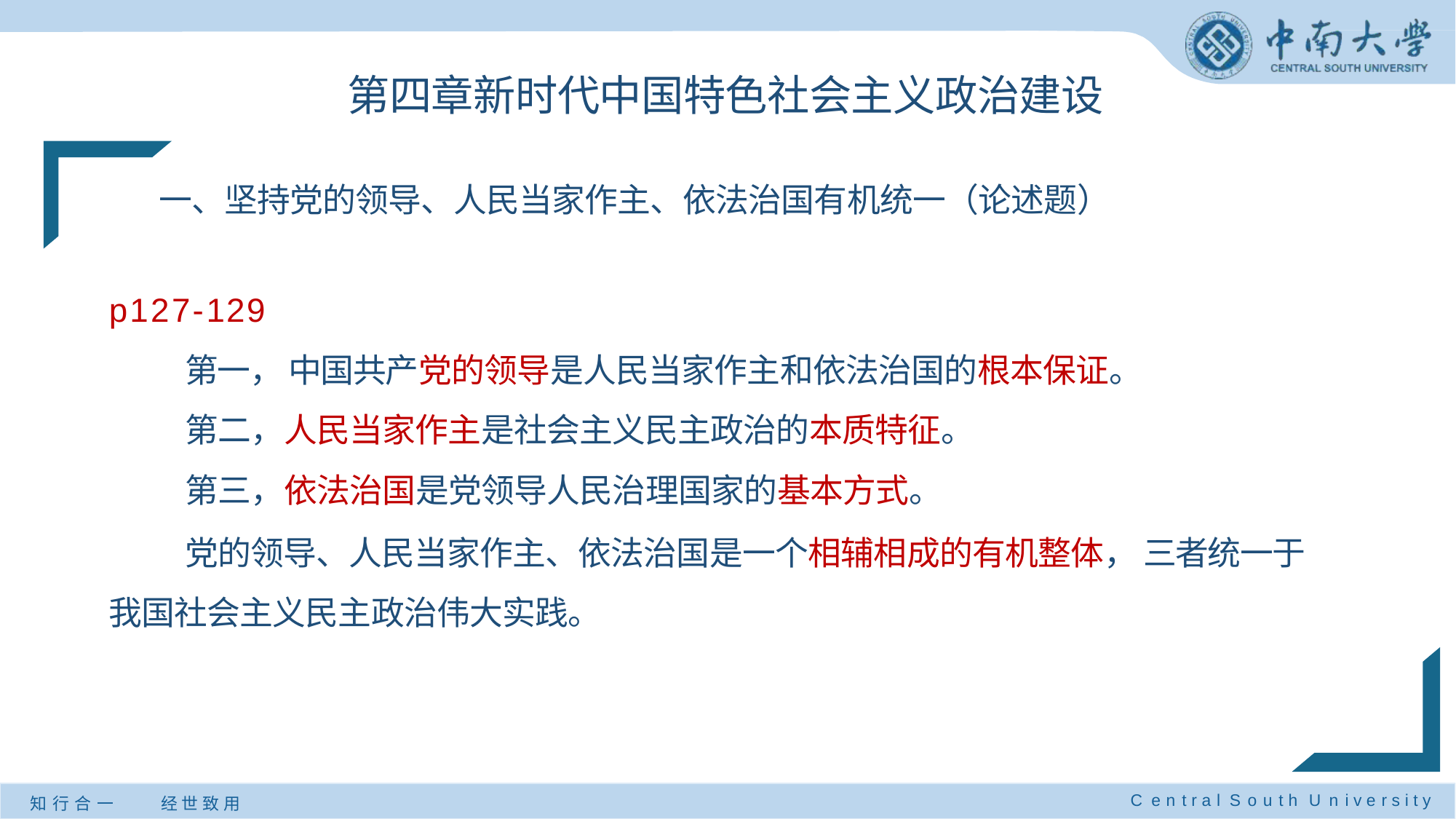

# 第四章新时代中国特色社会主义政治建设

一、坚持党的领导、人民当家作主、依法治国有机统一（论述题）

p127-129
第一， 中国共产党的领导是人民当家作主和依法治国的根本保证。
第二，人民当家作主是社会主义民主政治的本质特征。
第三，依法治国是党领导人民治理国家的基本方式。
党的领导、人民当家作主、依法治国是一个相辅相成的有机整体， 三者统一于我国社会主义民主政治伟大实践。

C e n t r a l S o u t h U n i v e r s i t y
知 行 合 一
经 世 致 用